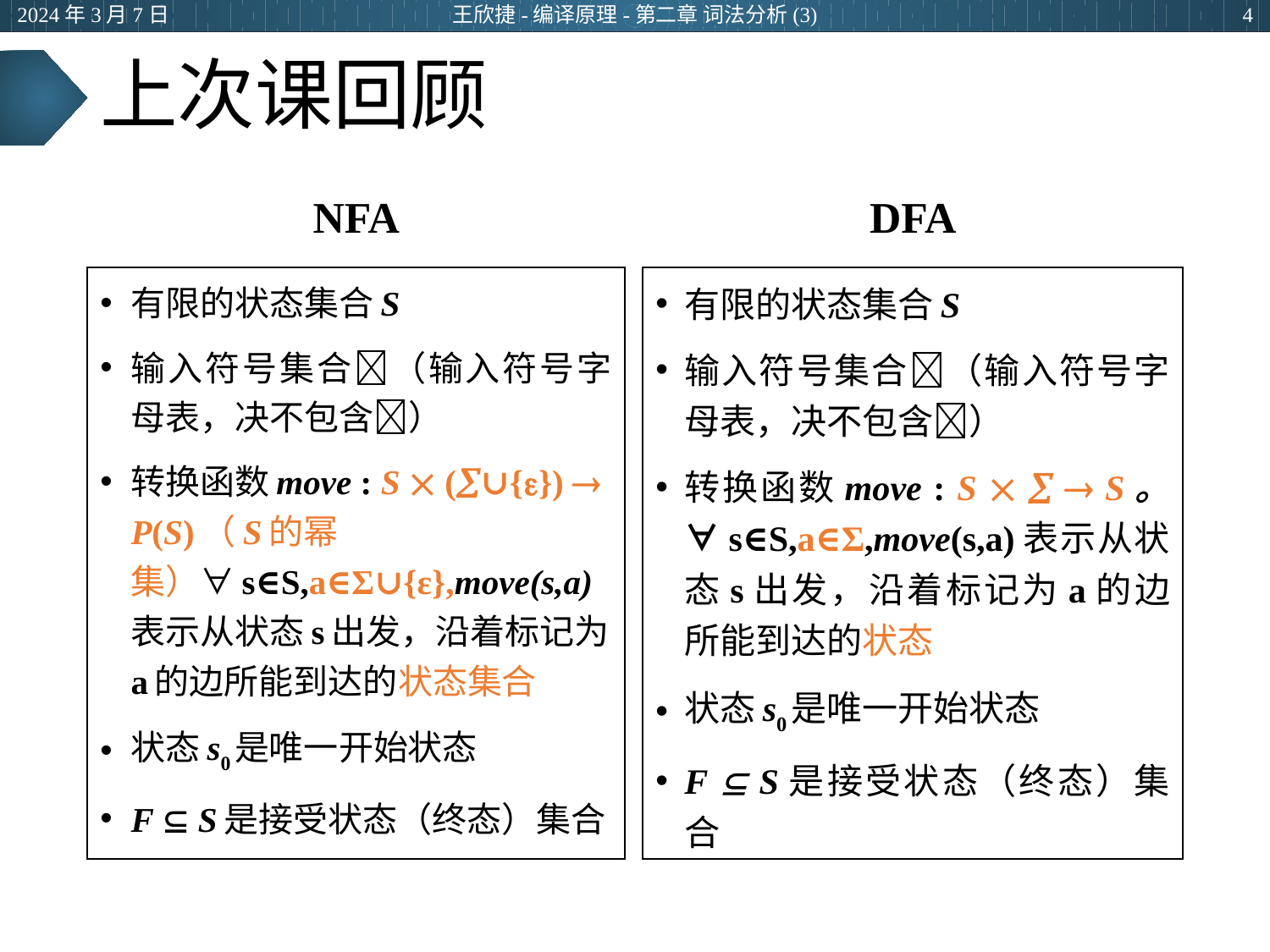

2024年3月7日
王欣捷-编译原理-第二章 词法分析(3)
4
# 上次课回顾
NFA
DFA
有限的状态集合S
输入符号集合∑（输入符号字母表，决不包含ε）
转换函数move : S × (∑∪{ε}) → P(S)（S的幂集）∀s∈S,a∈Σ∪{ε},move(s,a)表示从状态s出发，沿着标记为a的边所能到达的状态集合
状态s0是唯一开始状态
F ⊆ S是接受状态（终态）集合

有限的状态集合S
输入符号集合∑（输入符号字母表，决不包含ε）
转换函数move : S × ∑ → S。∀s∈S,a∈Σ,move(s,a)表示从状态s出发，沿着标记为a的边所能到达的状态
状态s0是唯一开始状态
F ⊆ S是接受状态（终态）集合